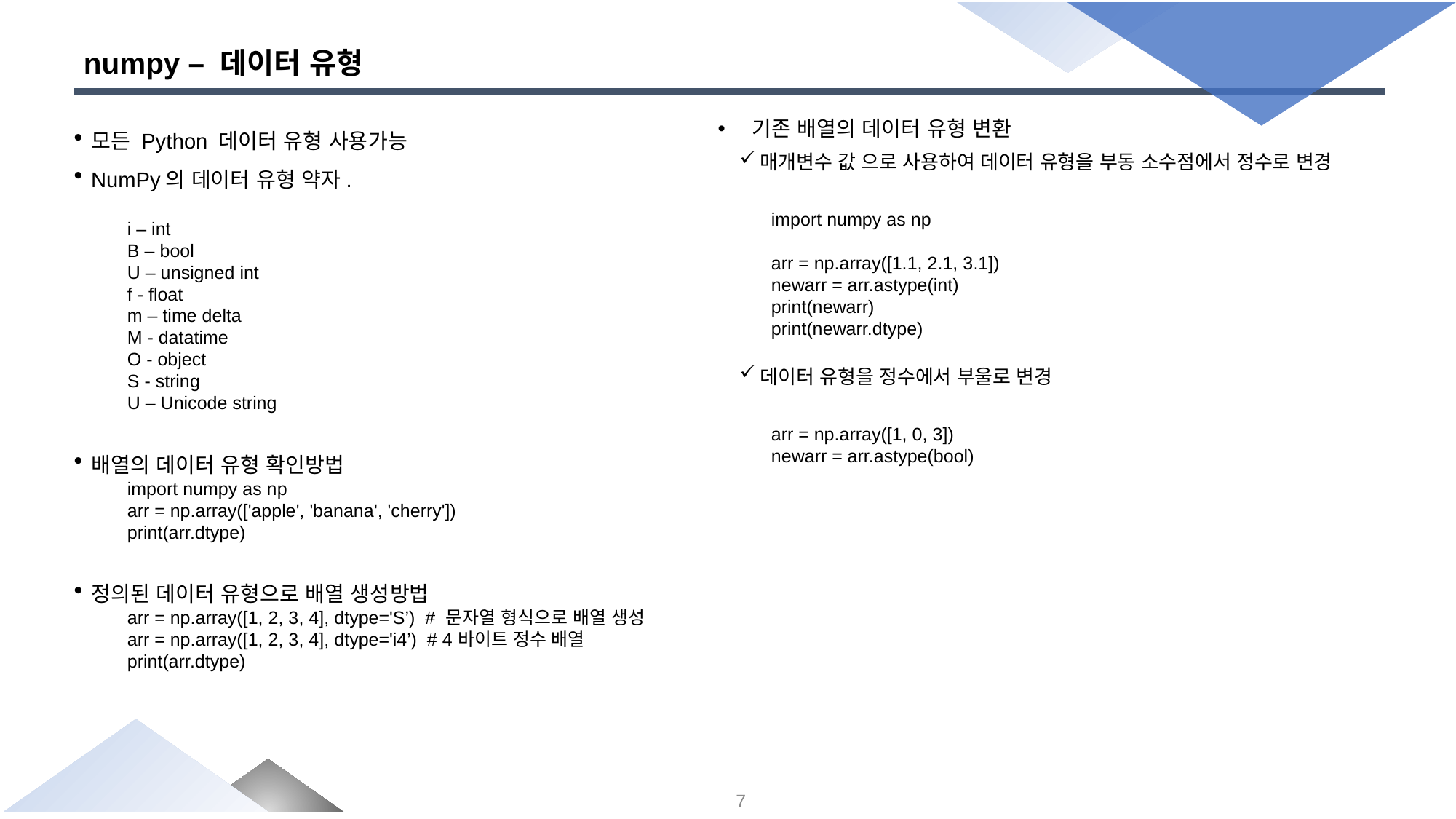

# numpy – 데이터 유형
모든 Python 데이터 유형 사용가능
NumPy의 데이터 유형 약자.

i – int
B – bool
U – unsigned int
f - float
m – time delta
M - datatime
O - object
S - string
U – Unicode string

배열의 데이터 유형 확인방법
import numpy as np
arr = np.array(['apple', 'banana', 'cherry'])
print(arr.dtype)

정의된 데이터 유형으로 배열 생성방법
arr = np.array([1, 2, 3, 4], dtype='S’)  # 문자열 형식으로 배열 생성
arr = np.array([1, 2, 3, 4], dtype='i4’)  # 4바이트 정수 배열
print(arr.dtype)

기존 배열의 데이터 유형 변환
매개변수 값 으로 사용하여 데이터 유형을 부동 소수점에서 정수로 변경

import numpy as np

arr = np.array([1.1, 2.1, 3.1])
newarr = arr.astype(int)
print(newarr)
print(newarr.dtype)

데이터 유형을 정수에서 부울로 변경

arr = np.array([1, 0, 3])
newarr = arr.astype(bool)
7